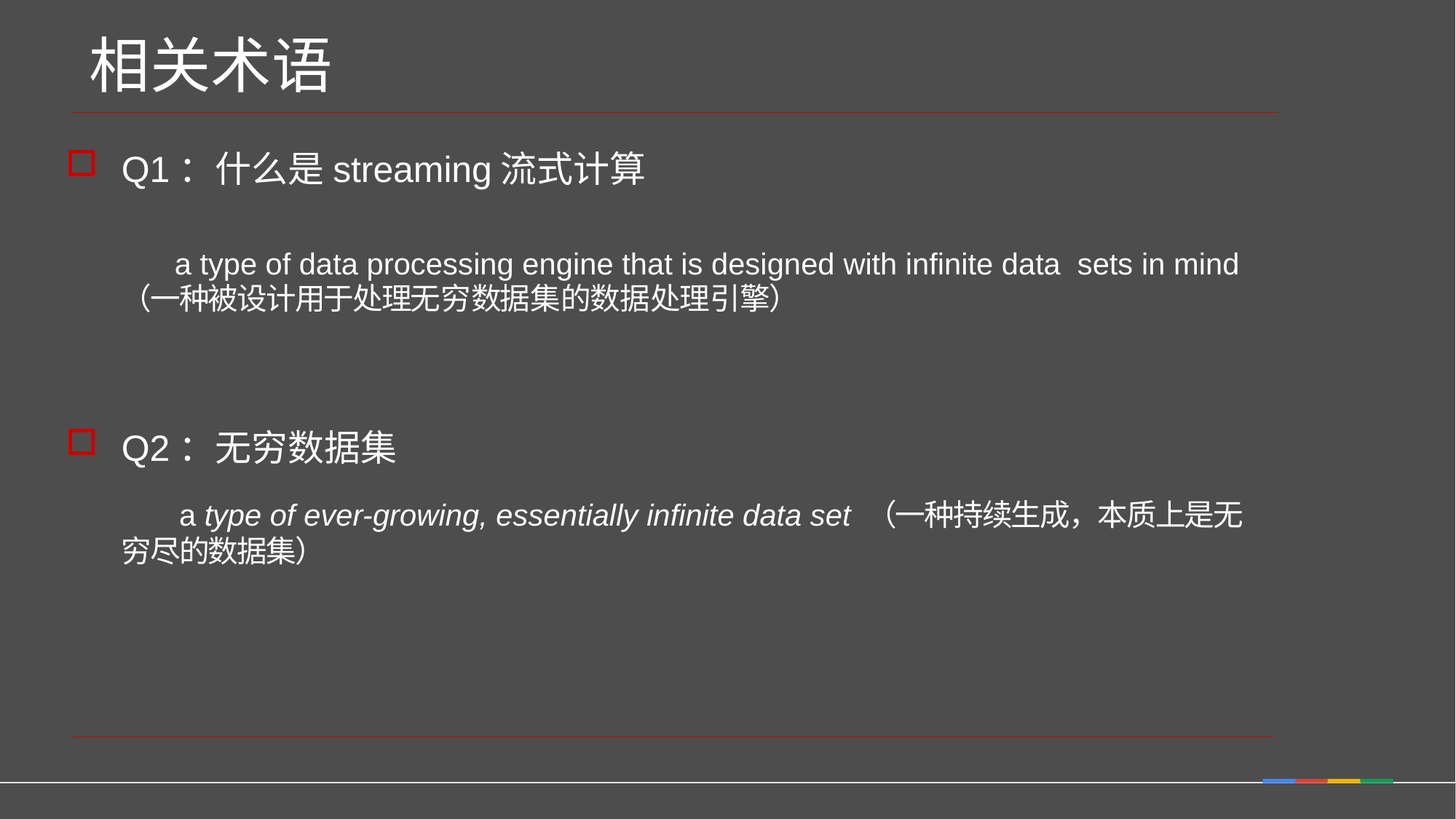

相关术语

Q1：什么是streaming流式计算

a type of data processing engine that is designed with infinite data  sets in mind （一种被设计用于处理无穷数据集的数据处理引擎）

Q2：无穷数据集
	a type of ever-growing, essentially infinite data set （一种持续生成，本质上是无穷尽的数据集）